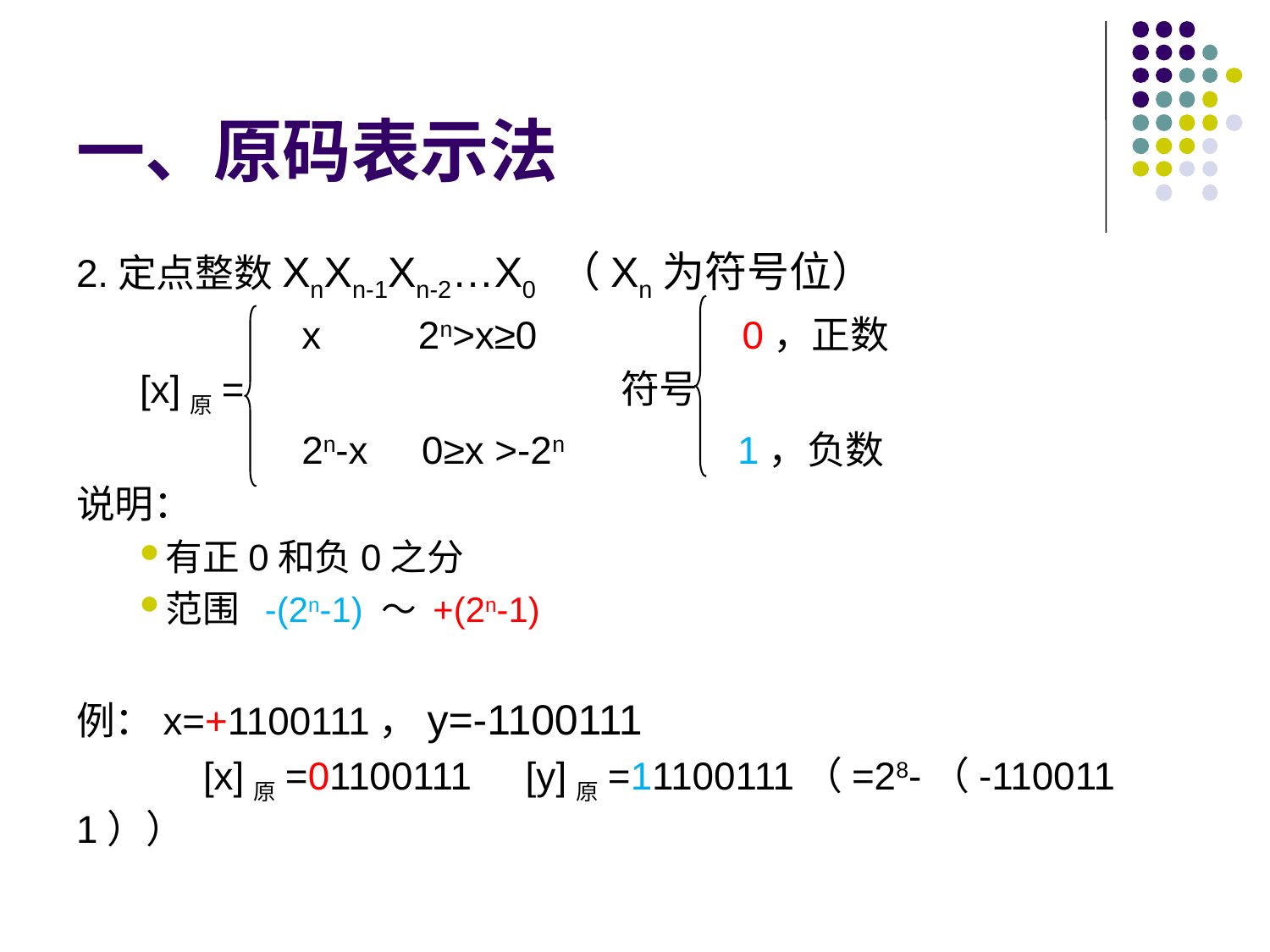

# 一、原码表示法
2.定点整数XnXn-1Xn-2…X0 （Xn为符号位）
               x         2n>x≥0                   0，正数
[x]原=                                  符号
               2n-x     0≥x >-2n                1，负数
说明：
有正0和负0之分
范围  -(2n-1) ～ +(2n-1)

例：x=+1100111，y=-1100111
	[x]原=01100111     [y]原=11100111（=28-（-1100111））

27